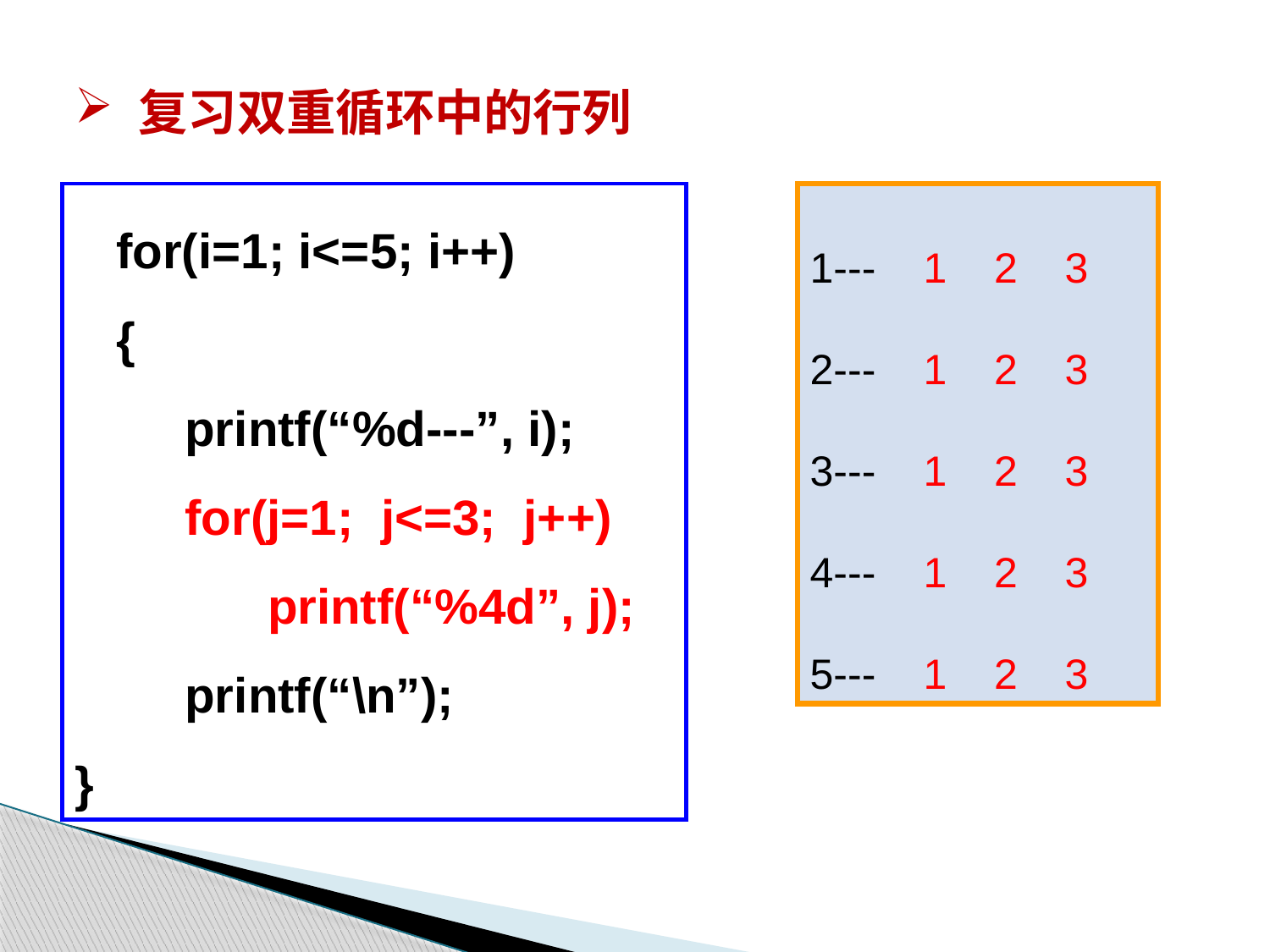

# 复习双重循环中的行列
   for(i=1; i<=5; i++)
   {
        printf(“%d---”, i);
        for(j=1;  j<=3;  j++)
              printf(“%4d”, j);
        printf(“\n”);
}

1---    1    2    3
2---    1    2    3
3---    1    2    3
4---    1    2    3
5---    1    2    3